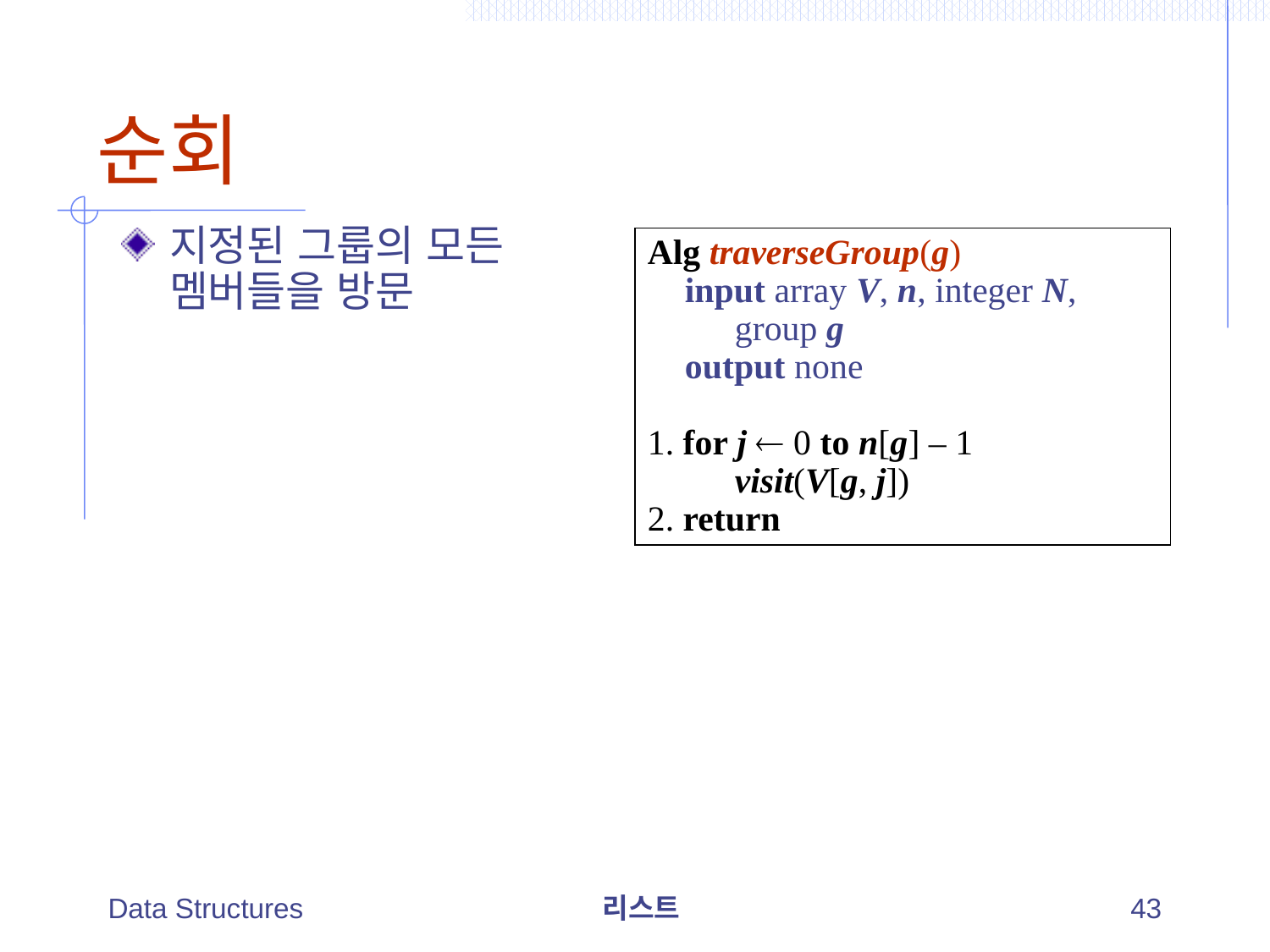

# 순회
지정된 그룹의 모든 멤버들을 방문
Alg traverseGroup(g)
	input array V, n, integer N, 			group g
	output none

1. for j ← 0 to n[g] – 1
		visit(V[g, j])
2. return
Data Structures
리스트
43